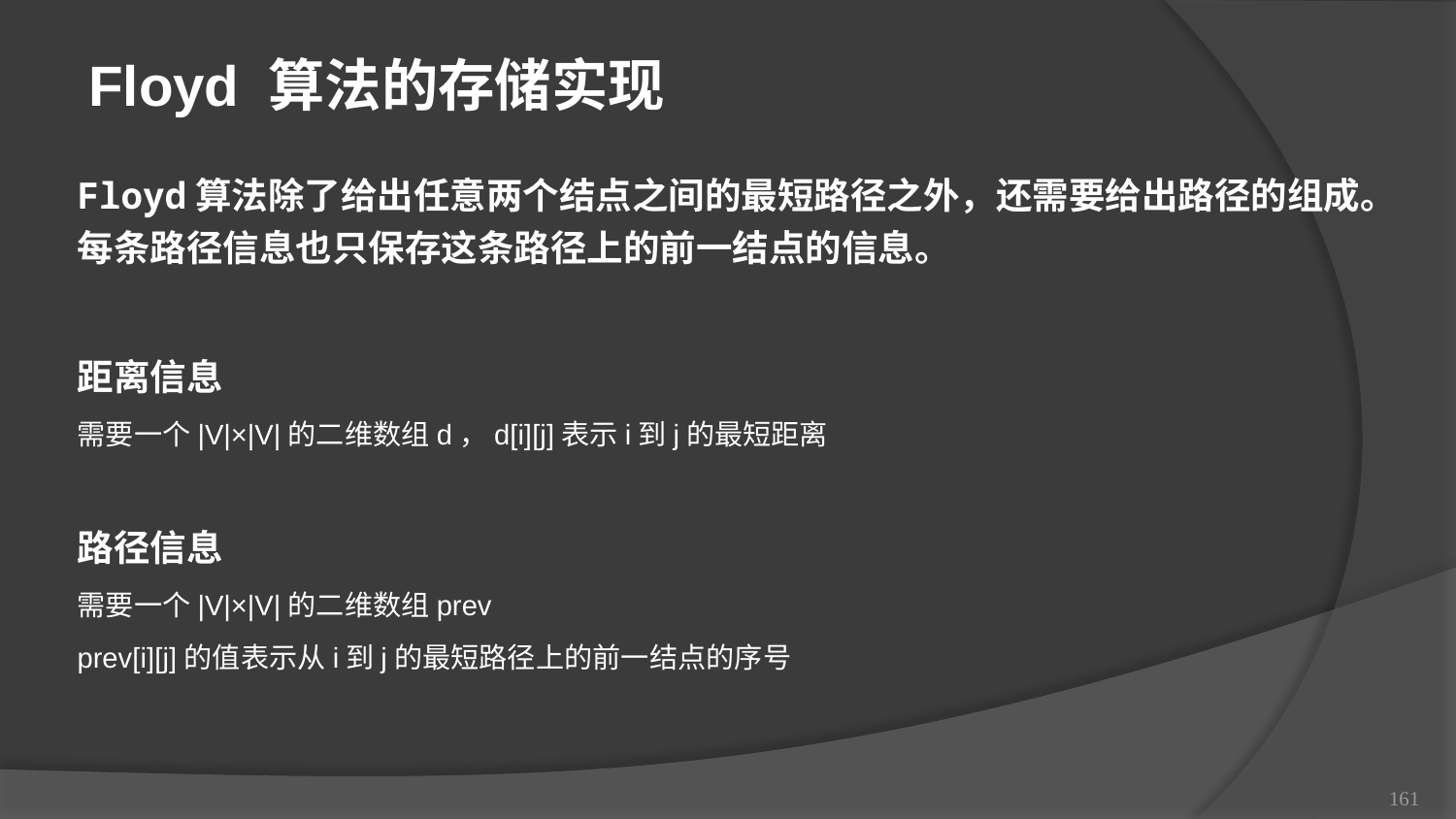

Floyd 算法的存储实现
Floyd算法除了给出任意两个结点之间的最短路径之外，还需要给出路径的组成。
每条路径信息也只保存这条路径上的前一结点的信息。

距离信息
需要一个|V|×|V|的二维数组d，d[i][j]表示i到j的最短距离

路径信息
需要一个|V|×|V|的二维数组prev
prev[i][j]的值表示从i到j的最短路径上的前一结点的序号
161